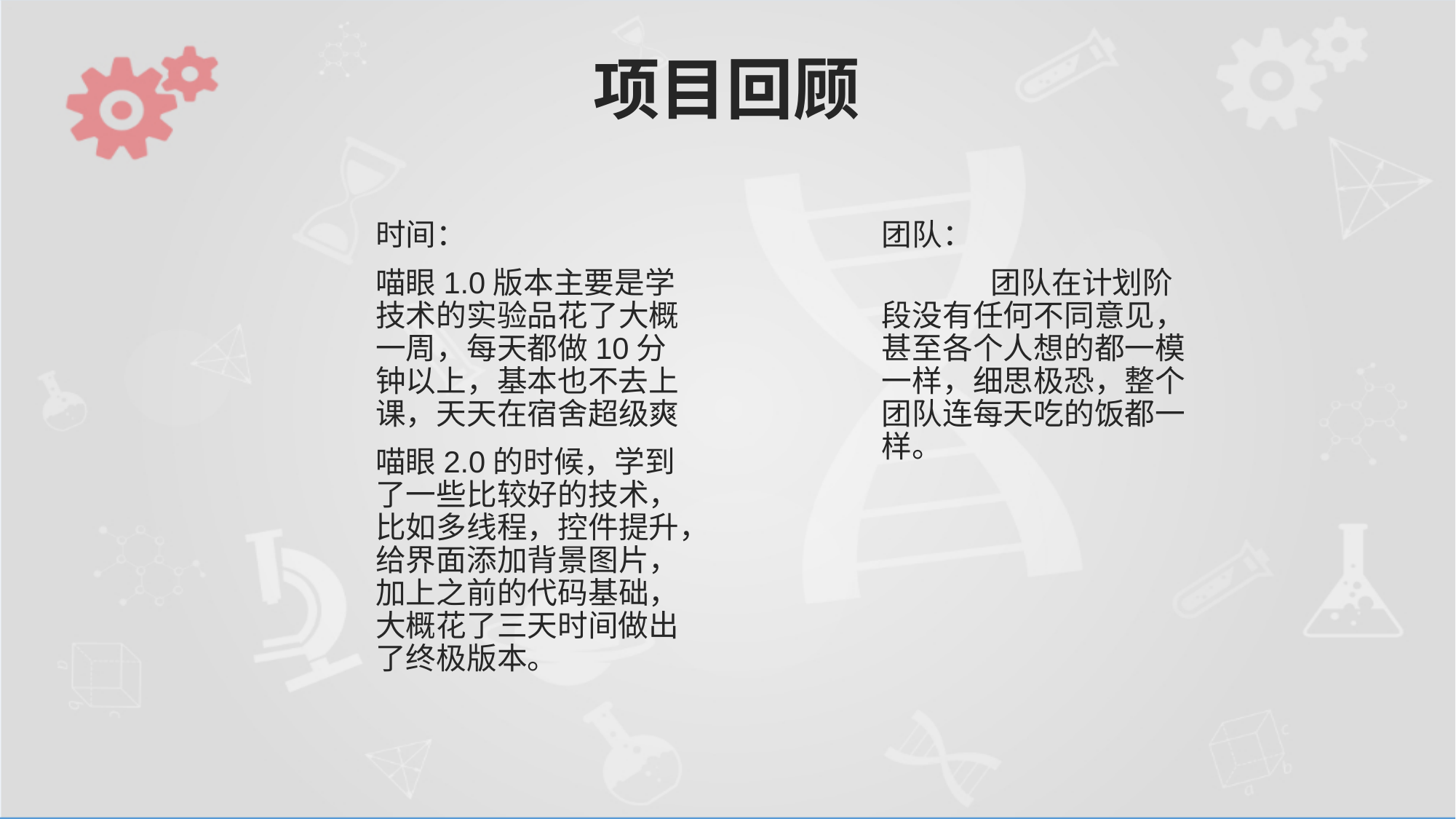

# 项目回顾
时间：
喵眼1.0版本主要是学技术的实验品花了大概一周，每天都做10分钟以上，基本也不去上课，天天在宿舍超级爽
喵眼2.0的时候，学到了一些比较好的技术，比如多线程，控件提升，给界面添加背景图片，加上之前的代码基础，大概花了三天时间做出了终极版本。
团队：
	团队在计划阶段没有任何不同意见，甚至各个人想的都一模一样，细思极恐，整个团队连每天吃的饭都一样。